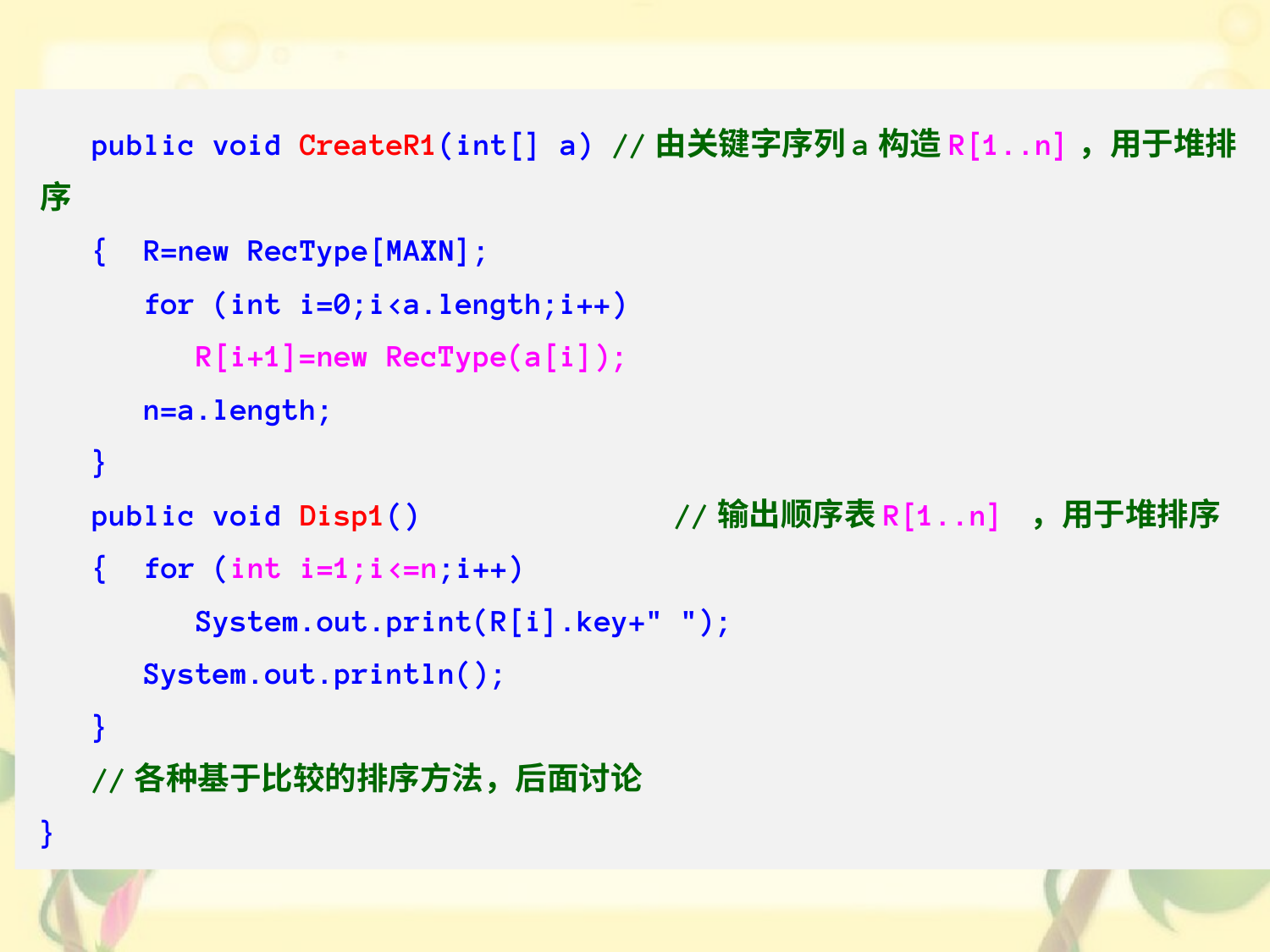

public void CreateR1(int[] a) //由关键字序列a构造R[1..n]，用于堆排序
   {  R=new RecType[MAXN];
      for (int i=0;i<a.length;i++)
         R[i+1]=new RecType(a[i]);
      n=a.length;
   }
   public void Disp1()		//输出顺序表R[1..n] ，用于堆排序
   {  for (int i=1;i<=n;i++)
         System.out.print(R[i].key+" ");
      System.out.println();
   }
   //各种基于比较的排序方法，后面讨论
}